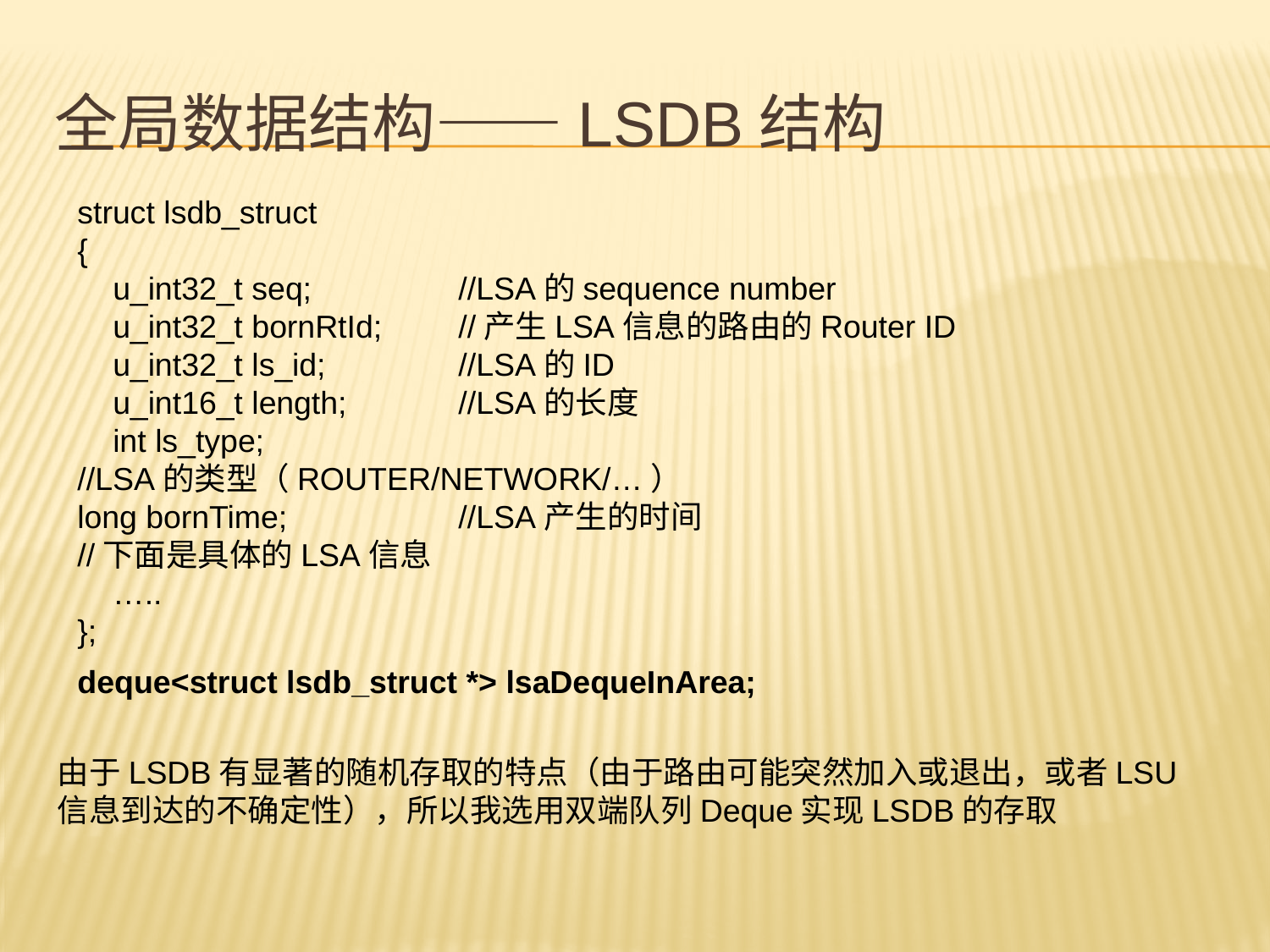

# 全局数据结构——LSDB结构
struct lsdb_struct
{
    u_int32_t seq;		//LSA的sequence number
    u_int32_t bornRtId;	//产生LSA信息的路由的Router ID
    u_int32_t ls_id;		//LSA的ID
    u_int16_t length;	//LSA的长度
    int ls_type;		//LSA的类型（ROUTER/NETWORK/…）
long bornTime;		//LSA产生的时间
//下面是具体的LSA信息
    …..
};

deque<struct lsdb_struct *> lsaDequeInArea;
由于LSDB有显著的随机存取的特点（由于路由可能突然加入或退出，或者LSU信息到达的不确定性），所以我选用双端队列Deque实现LSDB的存取